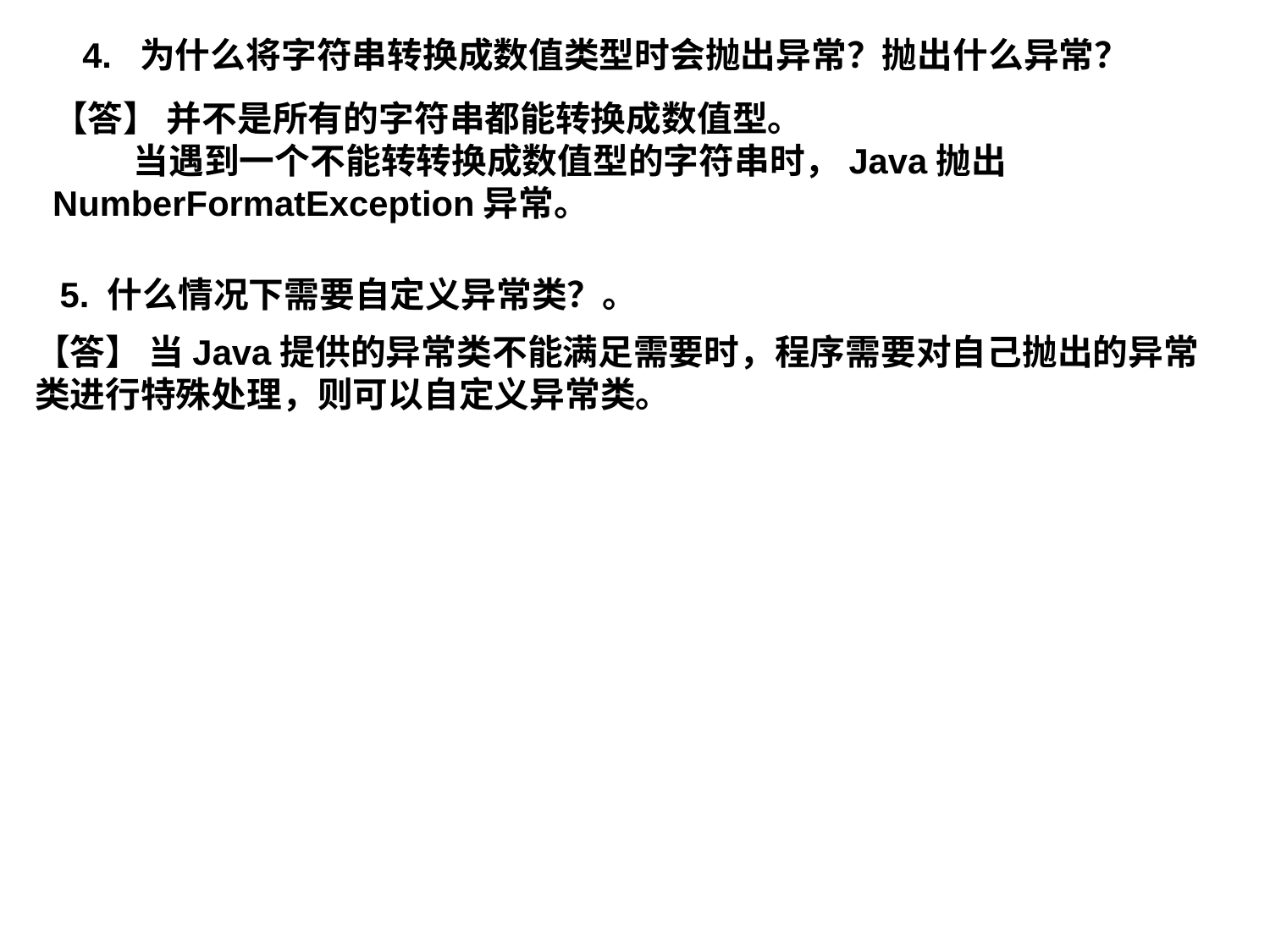

4.  为什么将字符串转换成数值类型时会抛出异常？抛出什么异常？
【答】 并不是所有的字符串都能转换成数值型。
         当遇到一个不能转转换成数值型的字符串时，Java抛出NumberFormatException异常。
5. 什么情况下需要自定义异常类？。
【答】 当Java提供的异常类不能满足需要时，程序需要对自己抛出的异常类进行特殊处理，则可以自定义异常类。